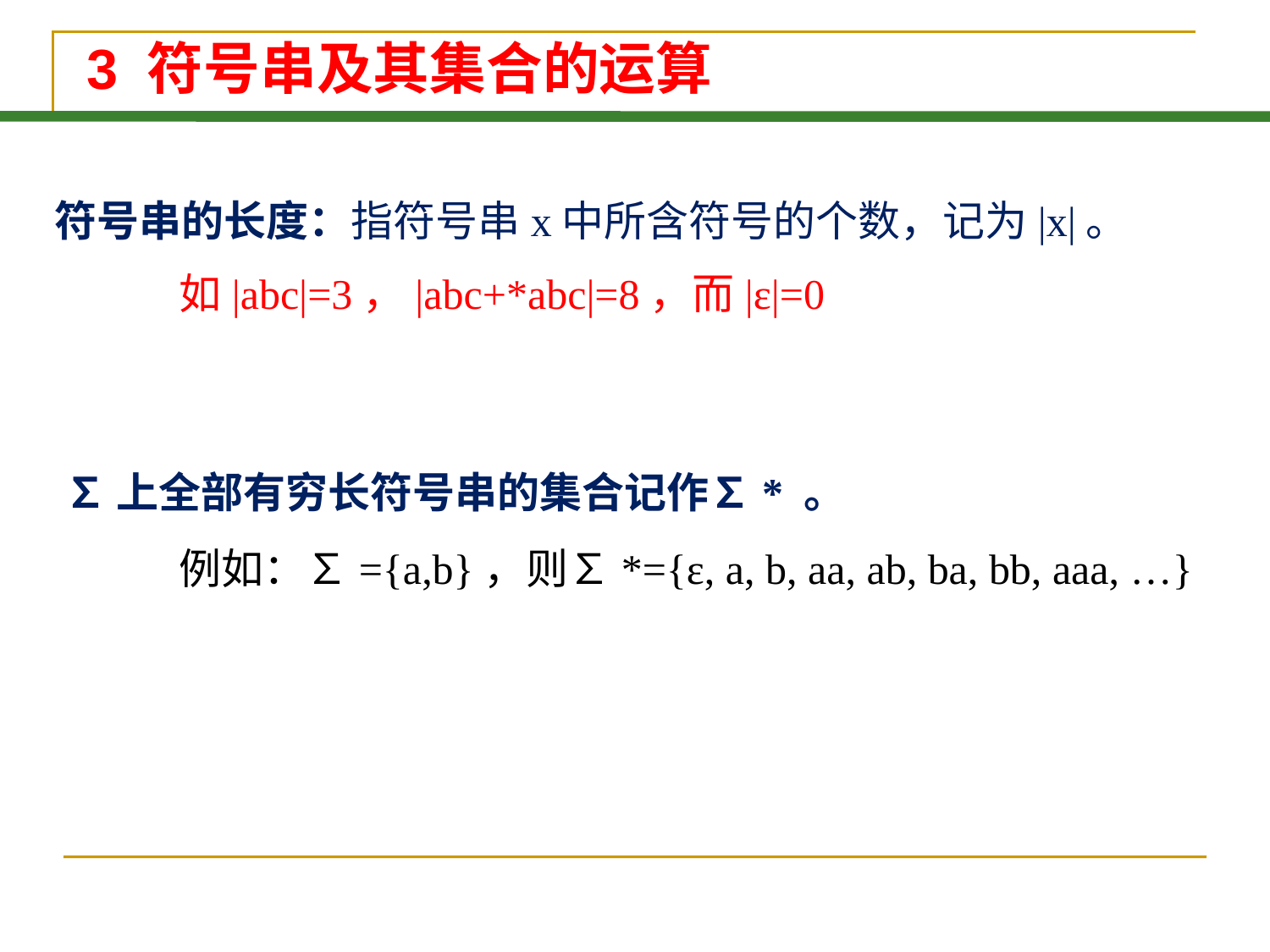

# 3 符号串及其集合的运算

符号串的长度：指符号串x中所含符号的个数，记为|x|。
            如|abc|=3，|abc+*abc|=8，而|ε|=0

 ∑上全部有穷长符号串的集合记作∑* 。
            例如：∑={a,b}，则∑*={ε, a, b, aa, ab, ba, bb, aaa, …}
22